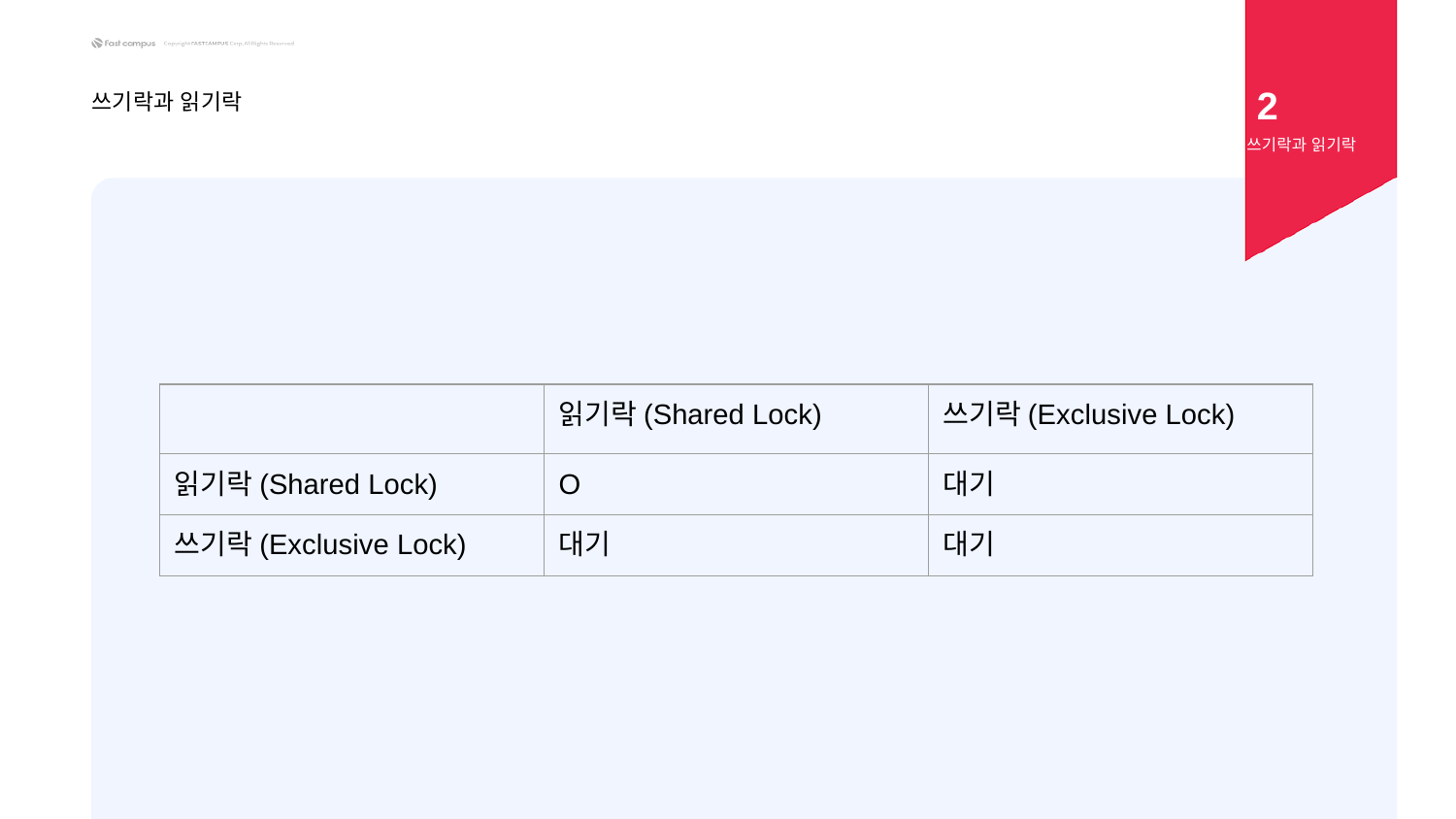

2
쓰기락과 읽기락

쓰기락과 읽기락
|  | 읽기락(Shared Lock) | 쓰기락(Exclusive Lock) |
| --- | --- | --- |
| 읽기락(Shared Lock) | O | 대기 |
| 쓰기락(Exclusive Lock) | 대기 | 대기 |